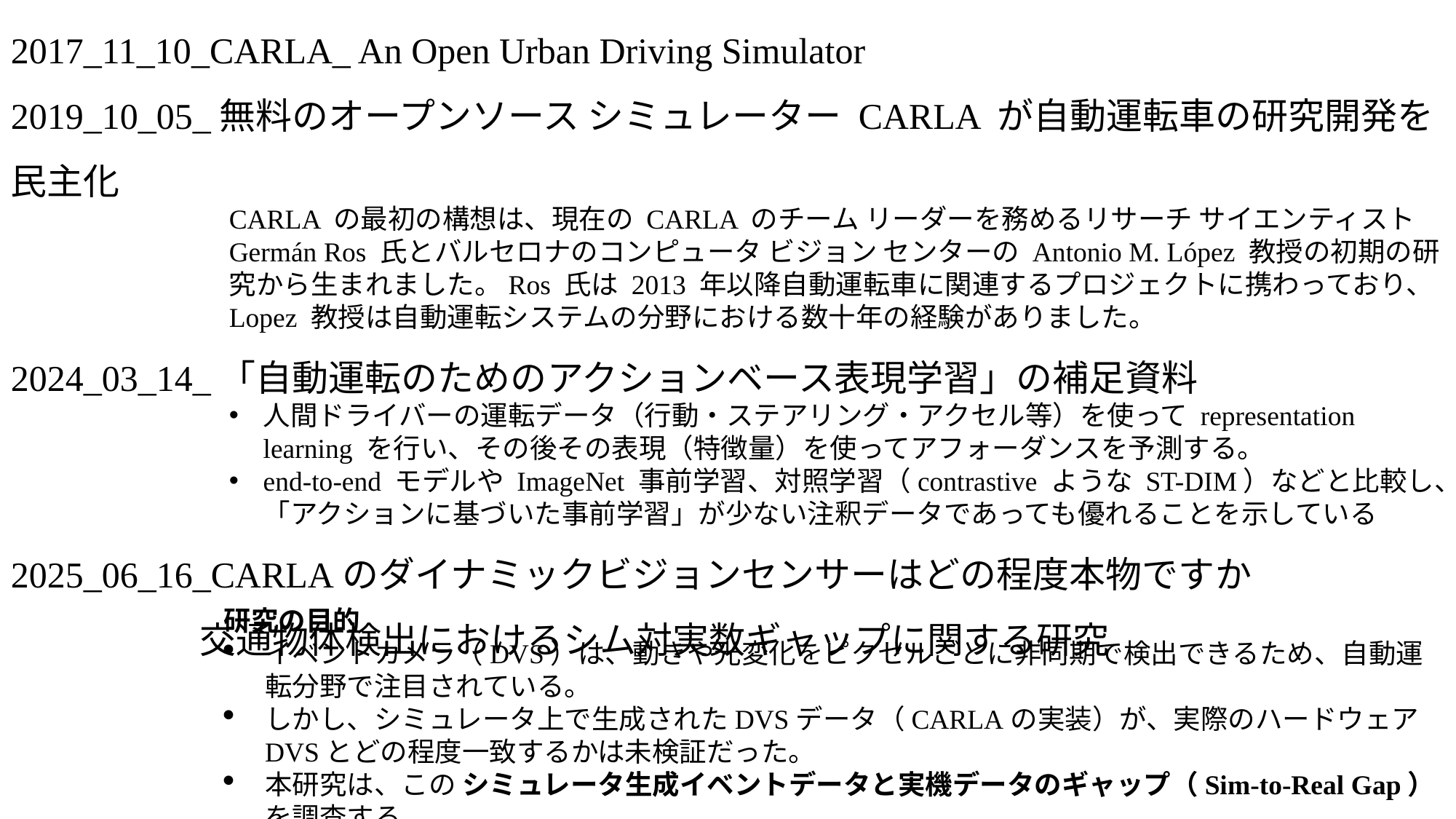

2017_11_10_CARLA_ An Open Urban Driving Simulator
2019_10_05_無料のオープンソース シミュレーター CARLA が自動運転車の研究開発を民主化
CARLA の最初の構想は、現在の CARLA のチーム リーダーを務めるリサーチ サイエンティスト Germán Ros 氏とバルセロナのコンピュータ ビジョン センターの Antonio M. López 教授の初期の研究から生まれました。Ros 氏は 2013 年以降自動運転車に関連するプロジェクトに携わっており、Lopez 教授は自動運転システムの分野における数十年の経験がありました。
2024_03_14_「自動運転のためのアクションベース表現学習」の補足資料
人間ドライバーの運転データ（行動・ステアリング・アクセル等）を使って representation learning を行い、その後その表現（特徴量）を使ってアフォーダンスを予測する。
end-to-end モデルや ImageNet 事前学習、対照学習（contrastive ような ST-DIM）などと比較し、「アクションに基づいた事前学習」が少ない注釈データであっても優れることを示している
2025_06_16_CARLAのダイナミックビジョンセンサーはどの程度本物ですか
                      交通物体検出におけるシム対実数ギャップに関する研究
研究の目的
イベントカメラ（DVS）は、動きや光変化をピクセルごとに非同期で検出できるため、自動運転分野で注目されている。
しかし、シミュレータ上で生成されたDVSデータ（CARLAの実装）が、実際のハードウェアDVSとどの程度一致するかは未検証だった。
本研究は、この シミュレータ生成イベントデータと実機データのギャップ（Sim-to-Real Gap） を調査する。